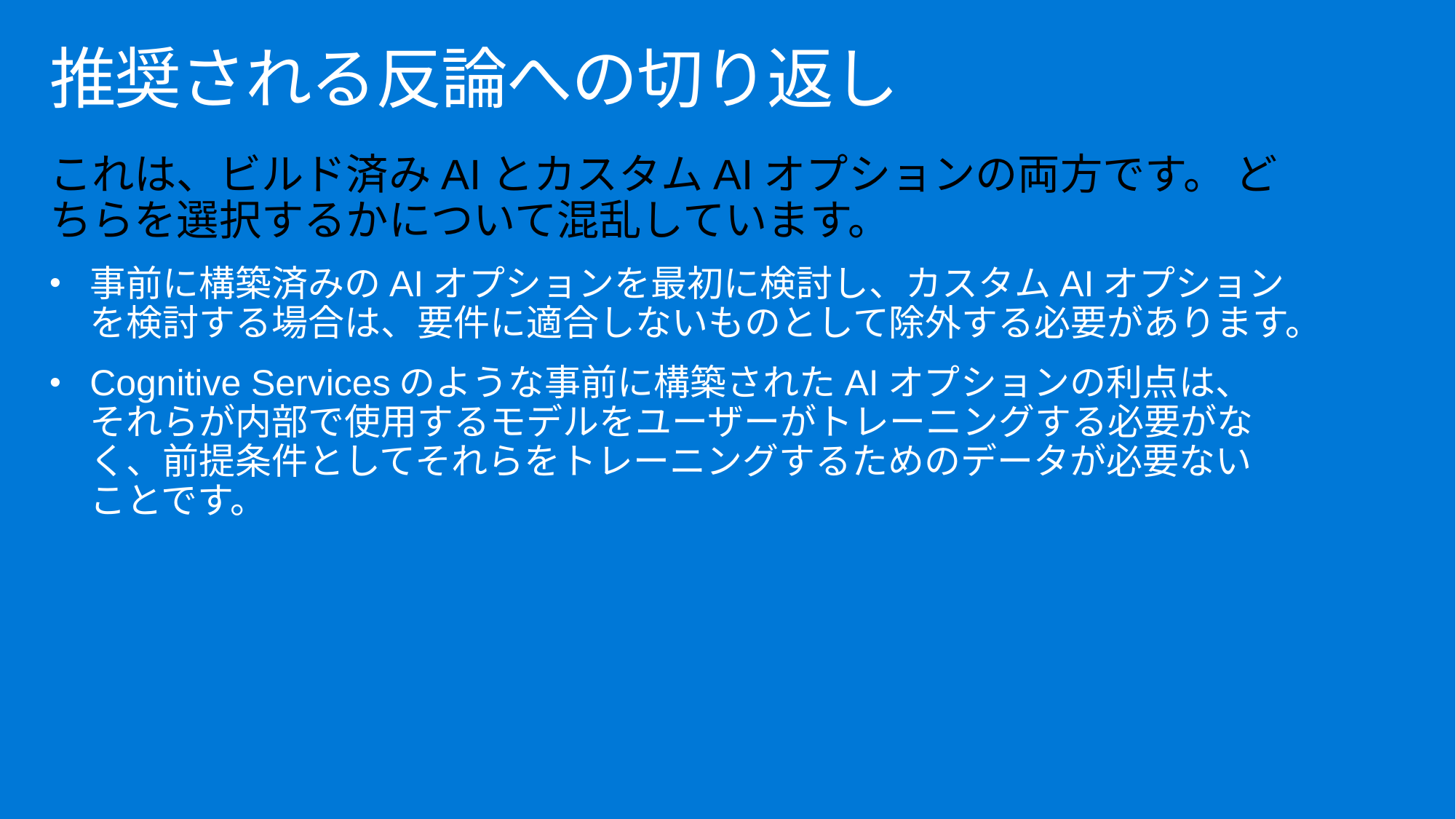

# 推奨される反論への切り返し
これは、ビルド済みAIとカスタムAIオプションの両方です。 どちらを選択するかについて混乱しています。
事前に構築済みのAIオプションを最初に検討し、カスタムAIオプションを検討する場合は、要件に適合しないものとして除外する必要があります。
Cognitive Servicesのような事前に構築されたAIオプションの利点は、それらが内部で使用するモデルをユーザーがトレーニングする必要がなく、前提条件としてそれらをトレーニングするためのデータが必要ないことです。